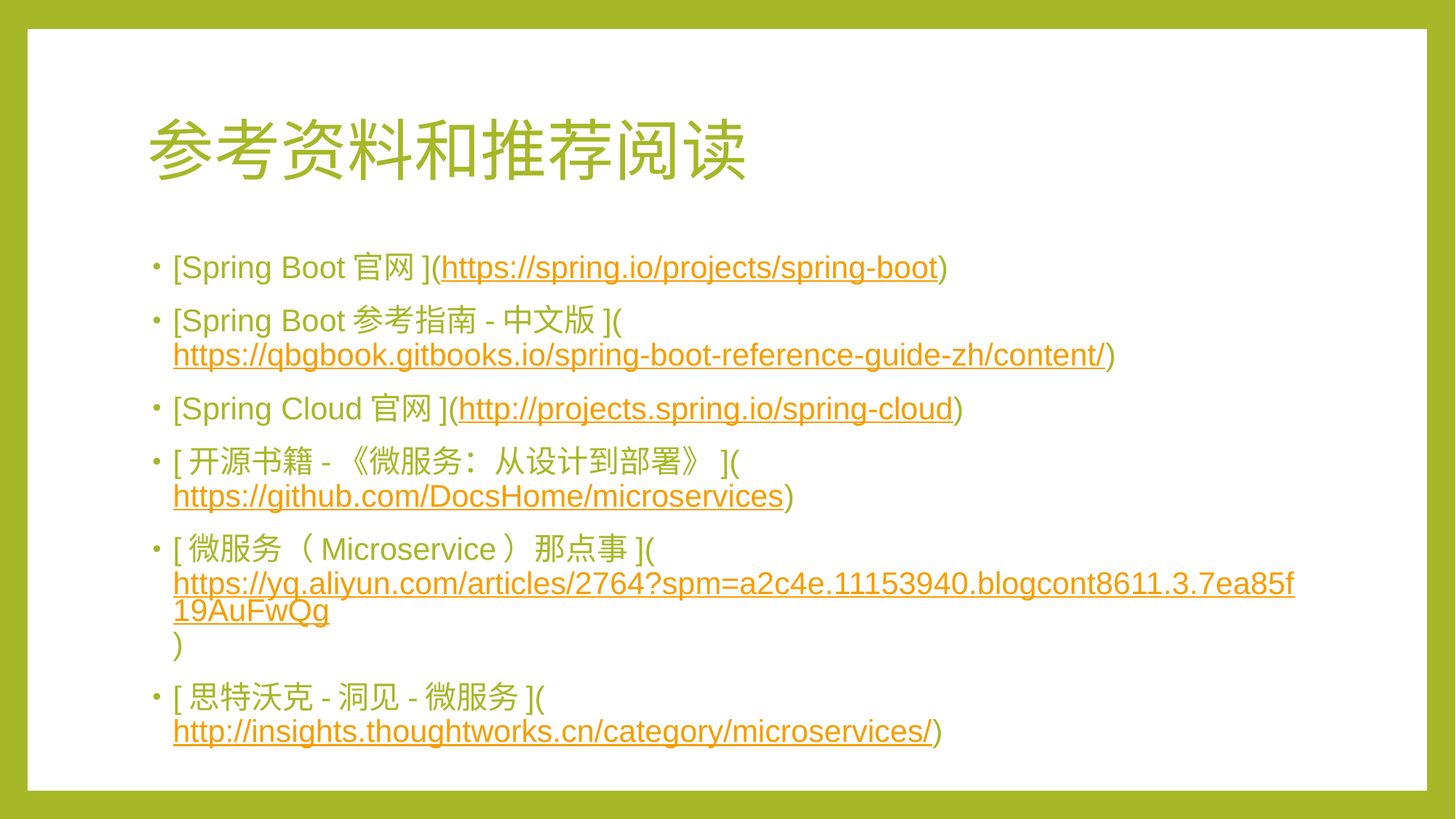

# 参考资料和推荐阅读
[Spring Boot官网](https://spring.io/projects/spring-boot)
[Spring Boot参考指南-中文版](https://qbgbook.gitbooks.io/spring-boot-reference-guide-zh/content/)
[Spring Cloud官网](http://projects.spring.io/spring-cloud)
[开源书籍-《微服务：从设计到部署》](https://github.com/DocsHome/microservices)
[微服务（Microservice）那点事](https://yq.aliyun.com/articles/2764?spm=a2c4e.11153940.blogcont8611.3.7ea85f19AuFwQg)
[思特沃克-洞见-微服务](http://insights.thoughtworks.cn/category/microservices/)